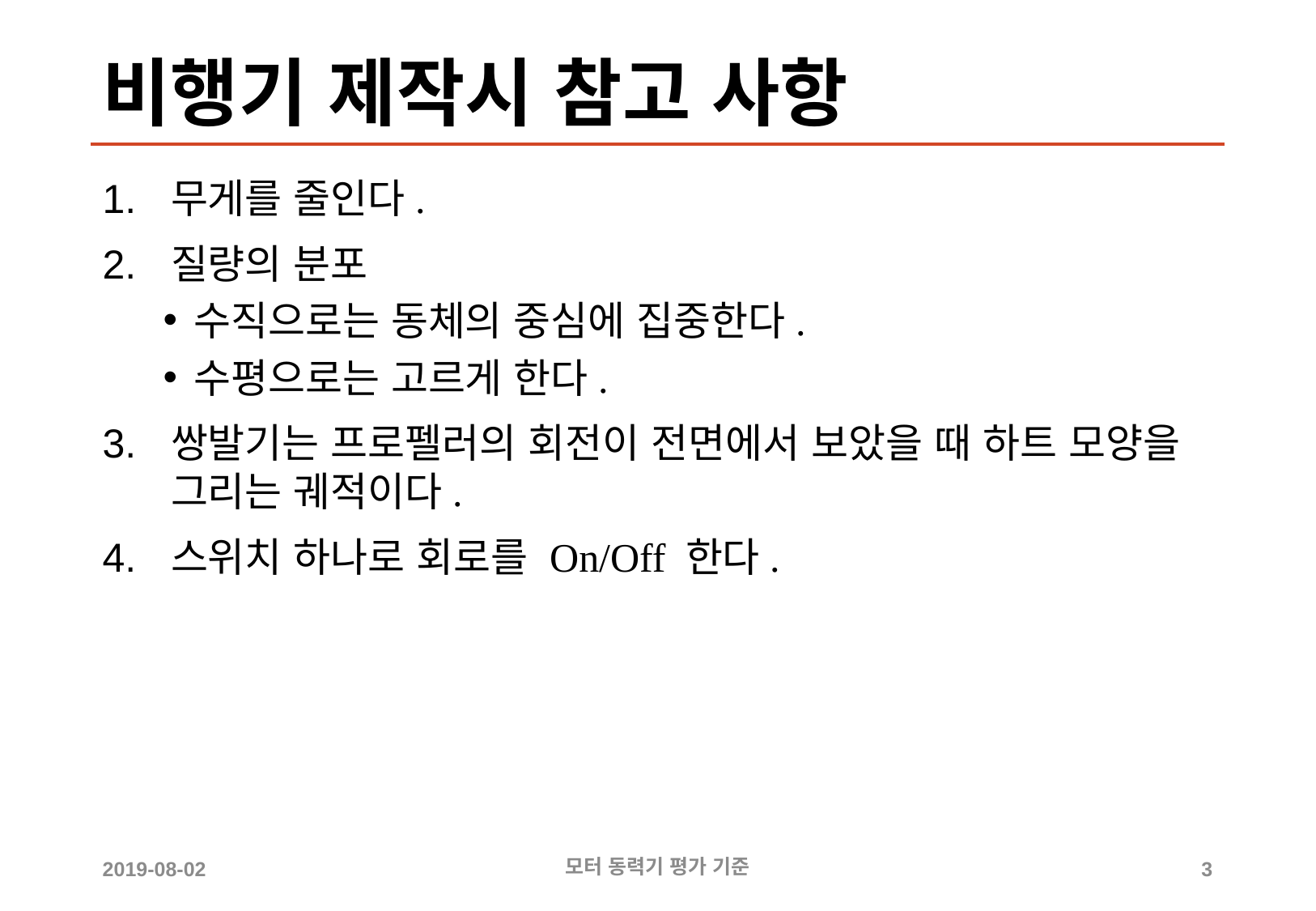

# 비행기 제작시 참고 사항
무게를 줄인다.
질량의 분포
수직으로는 동체의 중심에 집중한다.
수평으로는 고르게 한다.
쌍발기는 프로펠러의 회전이 전면에서 보았을 때 하트 모양을 그리는 궤적이다.
스위치 하나로 회로를 On/Off 한다.
2019-08-02
모터 동력기 평가 기준
3